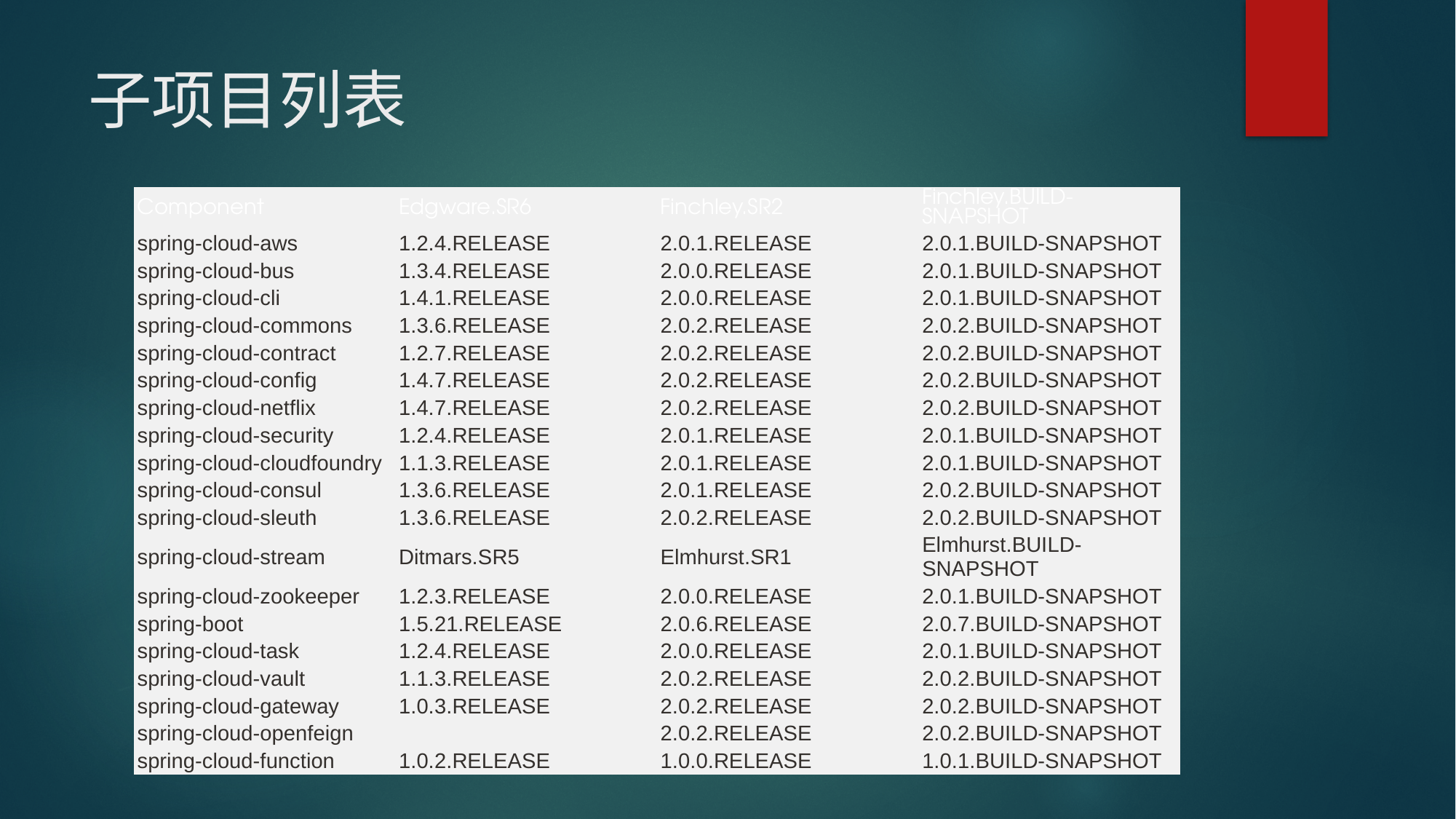

# 子项目列表
| Component | Edgware.SR6 | Finchley.SR2 | Finchley.BUILD-SNAPSHOT |
| --- | --- | --- | --- |
| spring-cloud-aws | 1.2.4.RELEASE | 2.0.1.RELEASE | 2.0.1.BUILD-SNAPSHOT |
| spring-cloud-bus | 1.3.4.RELEASE | 2.0.0.RELEASE | 2.0.1.BUILD-SNAPSHOT |
| spring-cloud-cli | 1.4.1.RELEASE | 2.0.0.RELEASE | 2.0.1.BUILD-SNAPSHOT |
| spring-cloud-commons | 1.3.6.RELEASE | 2.0.2.RELEASE | 2.0.2.BUILD-SNAPSHOT |
| spring-cloud-contract | 1.2.7.RELEASE | 2.0.2.RELEASE | 2.0.2.BUILD-SNAPSHOT |
| spring-cloud-config | 1.4.7.RELEASE | 2.0.2.RELEASE | 2.0.2.BUILD-SNAPSHOT |
| spring-cloud-netflix | 1.4.7.RELEASE | 2.0.2.RELEASE | 2.0.2.BUILD-SNAPSHOT |
| spring-cloud-security | 1.2.4.RELEASE | 2.0.1.RELEASE | 2.0.1.BUILD-SNAPSHOT |
| spring-cloud-cloudfoundry | 1.1.3.RELEASE | 2.0.1.RELEASE | 2.0.1.BUILD-SNAPSHOT |
| spring-cloud-consul | 1.3.6.RELEASE | 2.0.1.RELEASE | 2.0.2.BUILD-SNAPSHOT |
| spring-cloud-sleuth | 1.3.6.RELEASE | 2.0.2.RELEASE | 2.0.2.BUILD-SNAPSHOT |
| spring-cloud-stream | Ditmars.SR5 | Elmhurst.SR1 | Elmhurst.BUILD-SNAPSHOT |
| spring-cloud-zookeeper | 1.2.3.RELEASE | 2.0.0.RELEASE | 2.0.1.BUILD-SNAPSHOT |
| spring-boot | 1.5.21.RELEASE | 2.0.6.RELEASE | 2.0.7.BUILD-SNAPSHOT |
| spring-cloud-task | 1.2.4.RELEASE | 2.0.0.RELEASE | 2.0.1.BUILD-SNAPSHOT |
| spring-cloud-vault | 1.1.3.RELEASE | 2.0.2.RELEASE | 2.0.2.BUILD-SNAPSHOT |
| spring-cloud-gateway | 1.0.3.RELEASE | 2.0.2.RELEASE | 2.0.2.BUILD-SNAPSHOT |
| spring-cloud-openfeign |  | 2.0.2.RELEASE | 2.0.2.BUILD-SNAPSHOT |
| spring-cloud-function | 1.0.2.RELEASE | 1.0.0.RELEASE | 1.0.1.BUILD-SNAPSHOT |